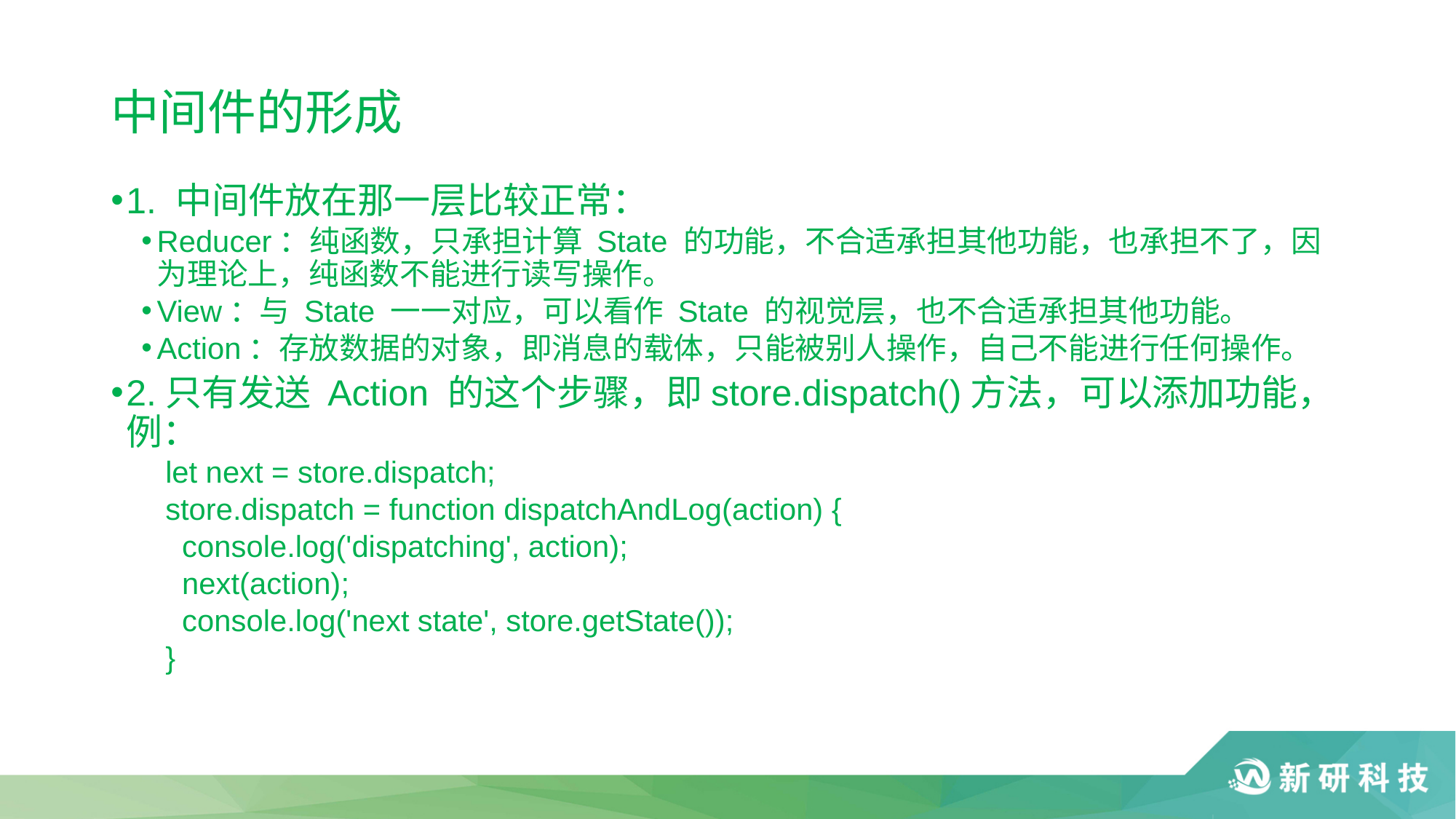

# 中间件的形成
1. 中间件放在那一层比较正常：
Reducer：纯函数，只承担计算 State 的功能，不合适承担其他功能，也承担不了，因为理论上，纯函数不能进行读写操作。
View：与 State 一一对应，可以看作 State 的视觉层，也不合适承担其他功能。
Action：存放数据的对象，即消息的载体，只能被别人操作，自己不能进行任何操作。
2.只有发送 Action 的这个步骤，即store.dispatch()方法，可以添加功能，例：
let next = store.dispatch;
store.dispatch = function dispatchAndLog(action) {
  console.log('dispatching', action);
  next(action);
  console.log('next state', store.getState());
}